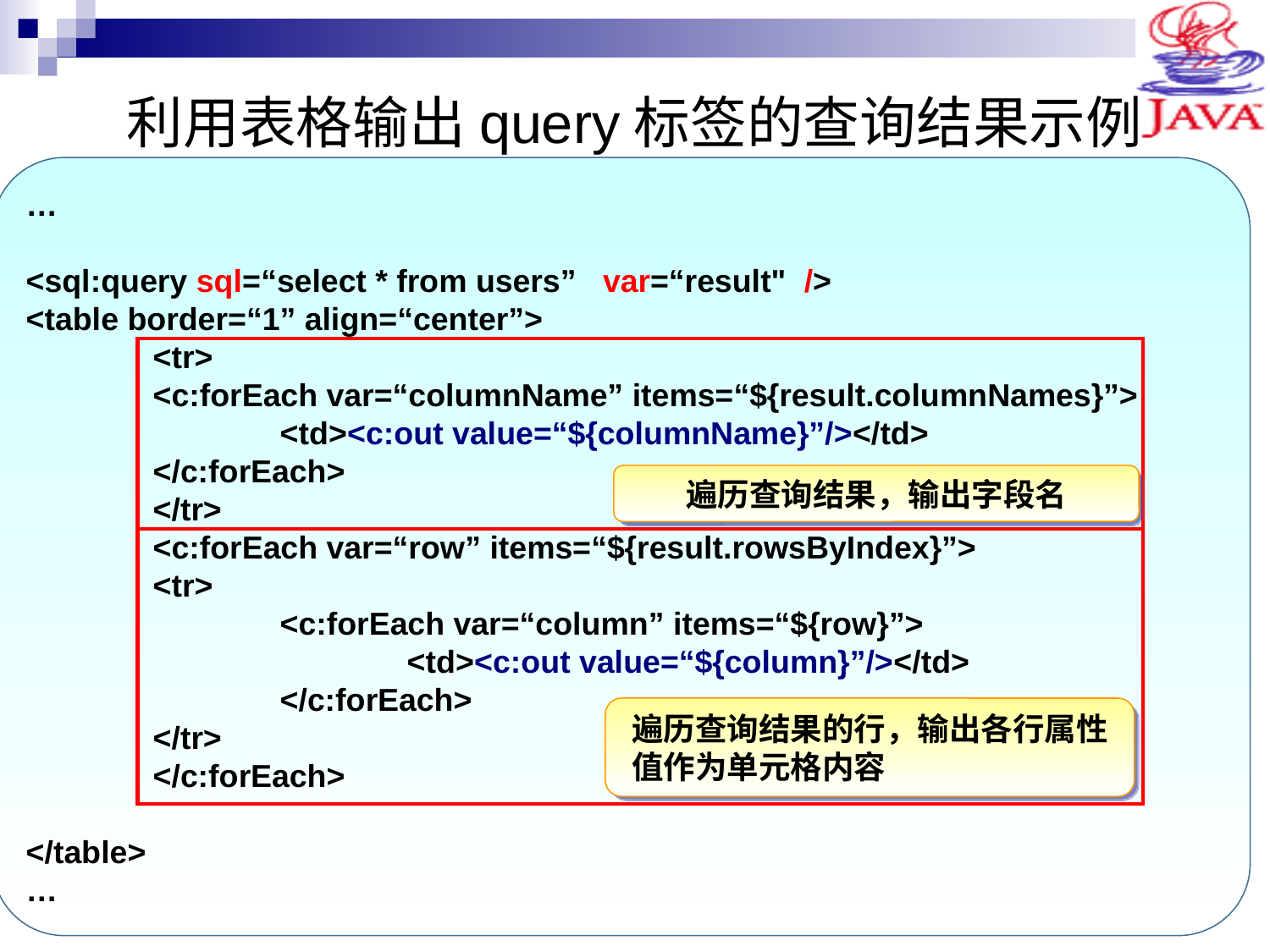

# 利用表格输出query标签的查询结果示例
…

<sql:query sql=“select * from users”   var=“result"  />
<table border=“1” align=“center”>
	<tr>
	<c:forEach var=“columnName” items=“${result.columnNames}”>
		<td><c:out value=“${columnName}”/></td>
	</c:forEach>
	</tr>
	<c:forEach var=“row” items=“${result.rowsByIndex}”>
	<tr>
		<c:forEach var=“column” items=“${row}”>
			<td><c:out value=“${column}”/></td>
		</c:forEach>
	</tr>
	</c:forEach>

</table>
…

遍历查询结果，输出字段名

遍历查询结果的行，输出各行属性值作为单元格内容